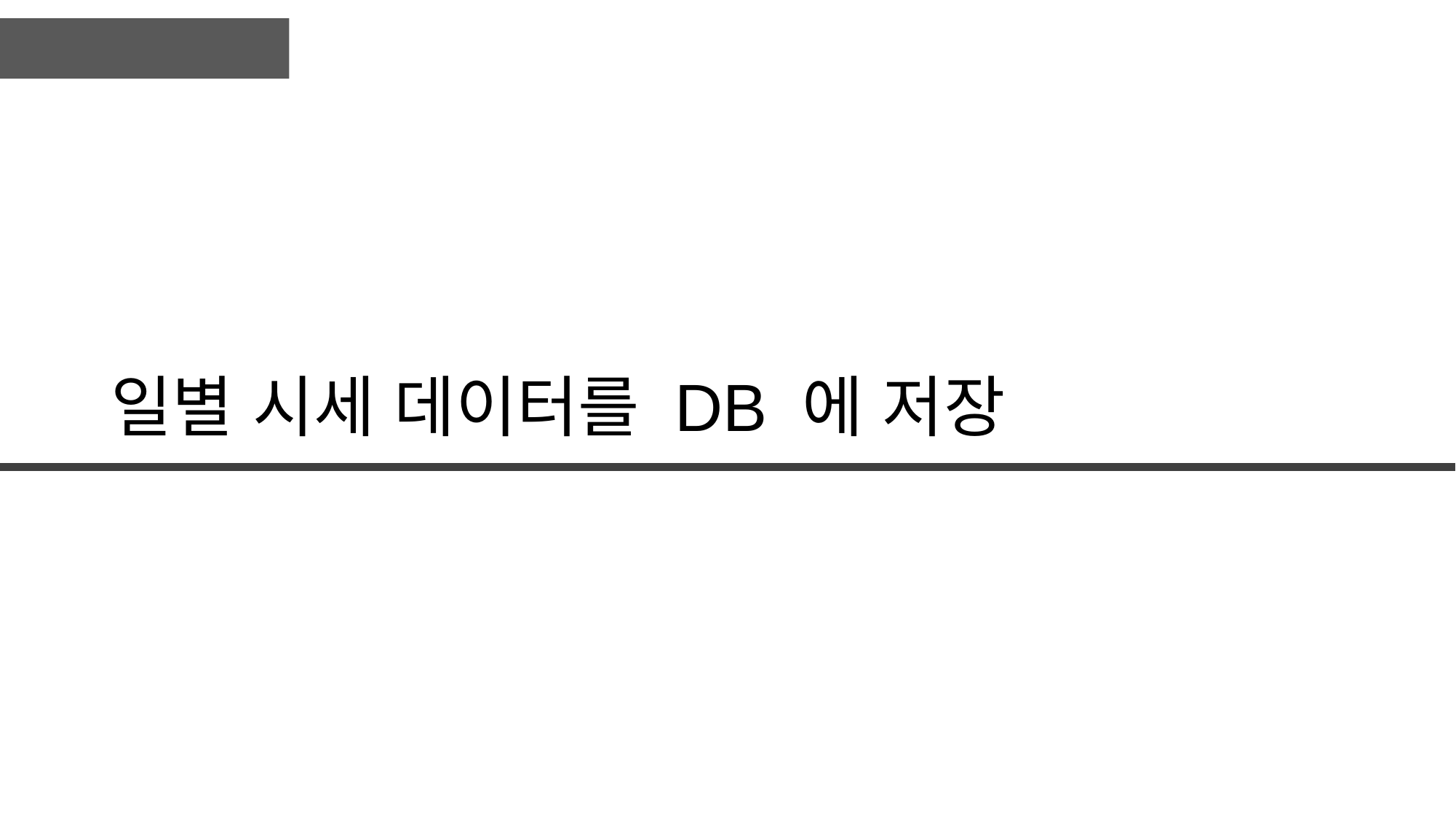

# 일별 시세 데이터를 DB 에 저장